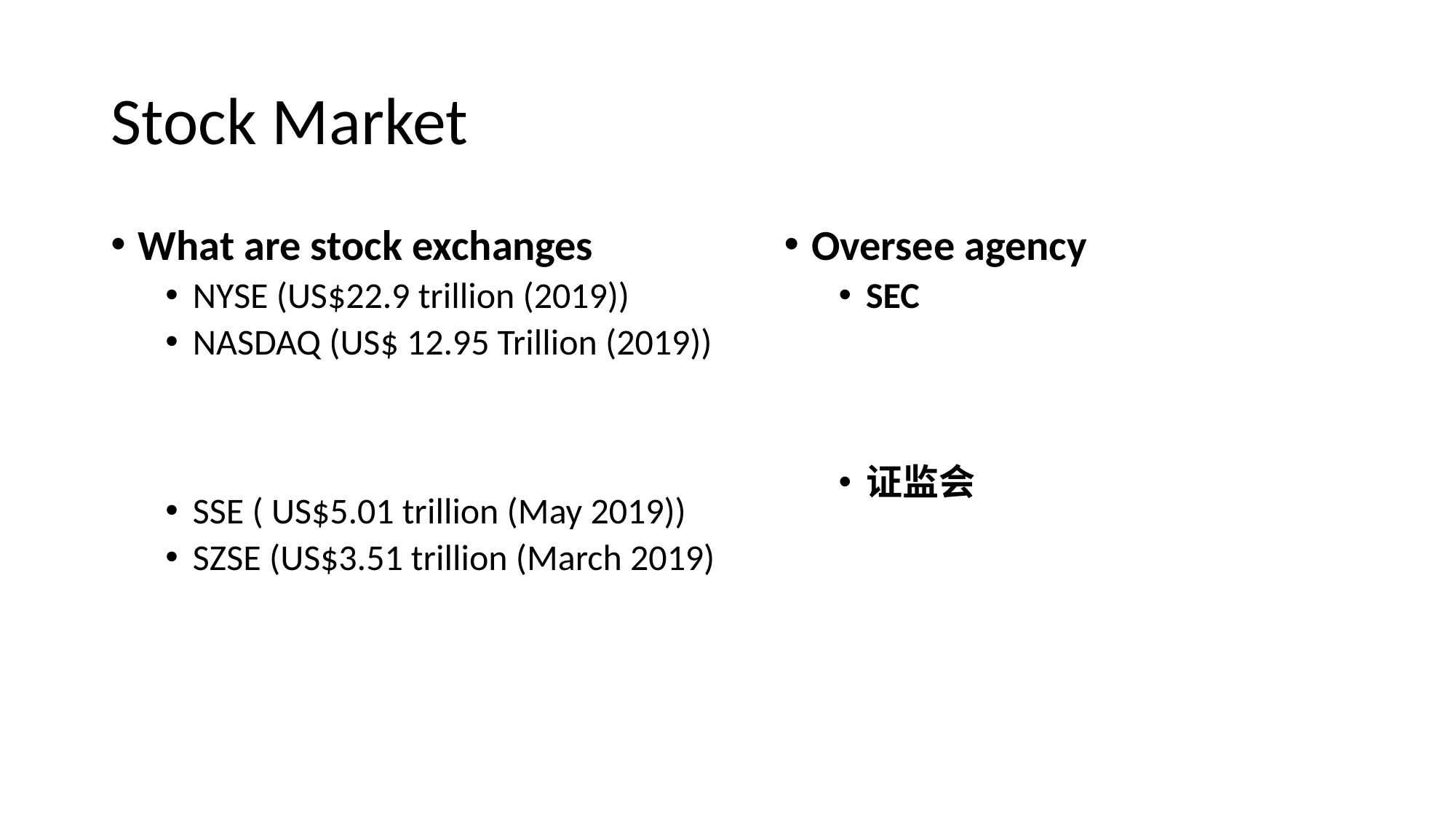

# Stock Market
What are stock exchanges
NYSE (US$22.9 trillion (2019))
NASDAQ (US$ 12.95 Trillion (2019))

SSE ( US$5.01 trillion (May 2019))
SZSE (US$3.51 trillion (March 2019)
Oversee agency
SEC

证监会